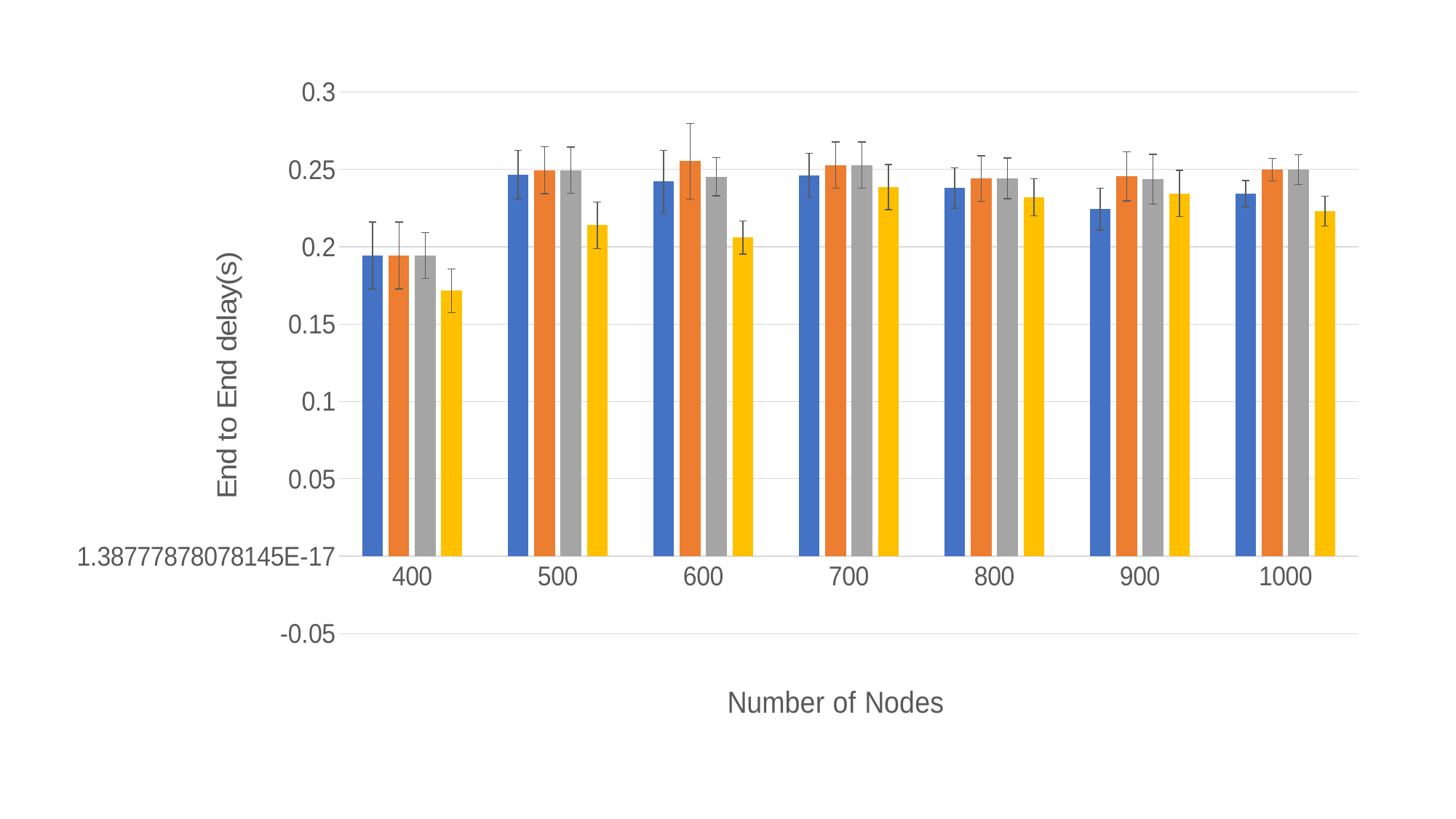

### Chart

| Category | SIGO  多 | LSGO   多 | SIGO   少 | LSGO  少 |
|---|---|---|---|---|
| 400 | 0.19440399999999997 | 0.19440399999999997 | 0.19440399999999997 | 0.171638 |
| 500 | 0.246727 | 0.24954400000000004 | 0.24954400000000004 | 0.21392200000000003 |
| 600 | 0.24226000000000006 | 0.25533400000000006 | 0.245334 | 0.20612199999999997 |
| 700 | 0.24612200000000004 | 0.25279599999999997 | 0.25279599999999997 | 0.23849880000000007 |
| 800 | 0.23799399999999998 | 0.244204 | 0.244204 | 0.23204299999999994 |
| 900 | 0.22432900000000006 | 0.24563800000000002 | 0.24363800000000002 | 0.23451800000000006 |
| 1000 | 0.23434400000000002 | 0.24986999999999998 | 0.24986999999999998 | 0.222949 |